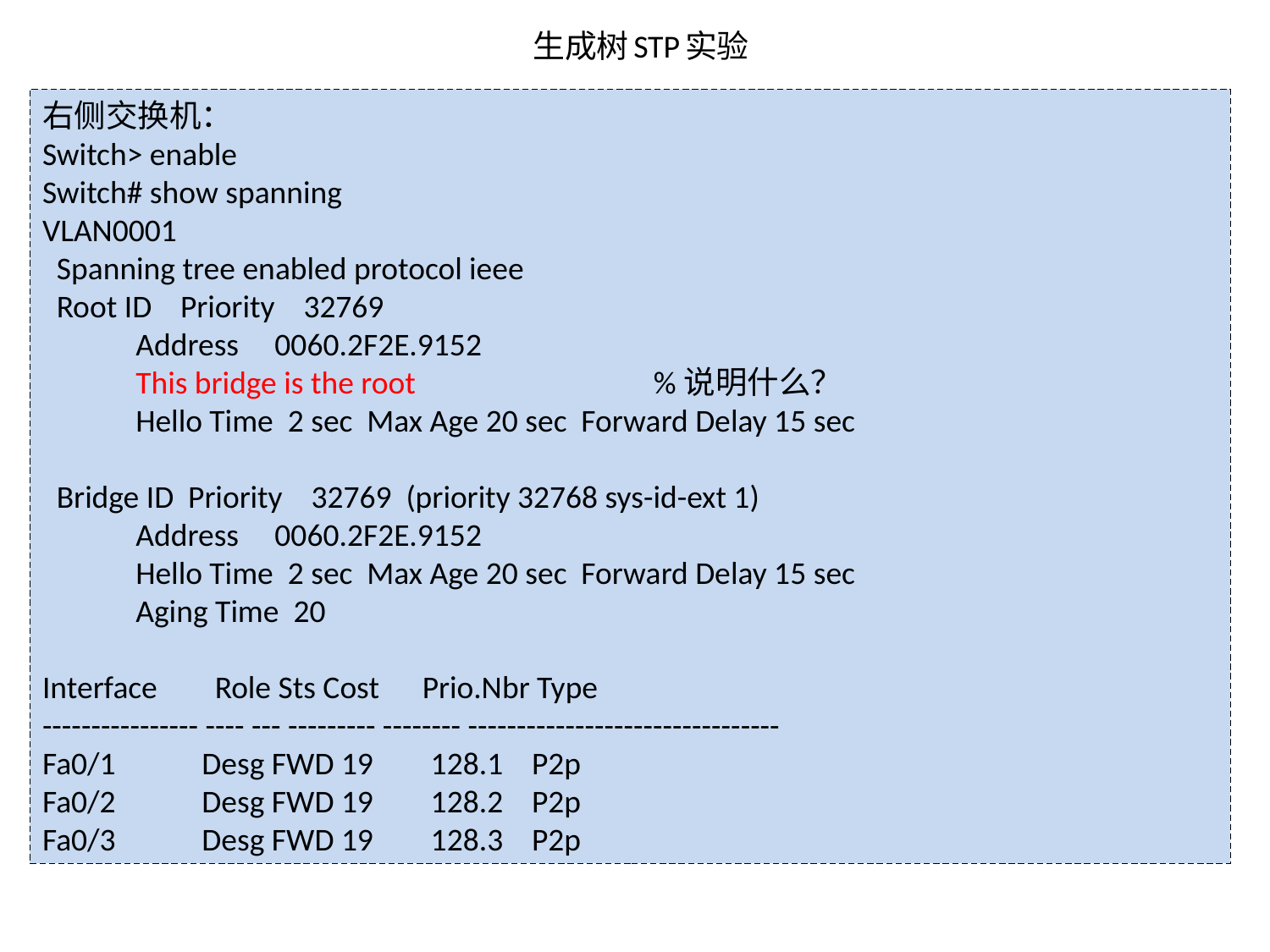

# 生成树STP实验
右侧交换机：
Switch> enable
Switch# show spanning
VLAN0001
  Spanning tree enabled protocol ieee
  Root ID    Priority    32769
             Address     0060.2F2E.9152
             This bridge is the root                                 %说明什么？
             Hello Time  2 sec  Max Age 20 sec  Forward Delay 15 sec

  Bridge ID  Priority    32769  (priority 32768 sys-id-ext 1)
             Address     0060.2F2E.9152
             Hello Time  2 sec  Max Age 20 sec  Forward Delay 15 sec
             Aging Time  20

Interface        Role Sts Cost      Prio.Nbr Type
---------------- ---- --- --------- -------- --------------------------------
Fa0/1            Desg FWD 19        128.1    P2p
Fa0/2            Desg FWD 19        128.2    P2p
Fa0/3            Desg FWD 19        128.3    P2p